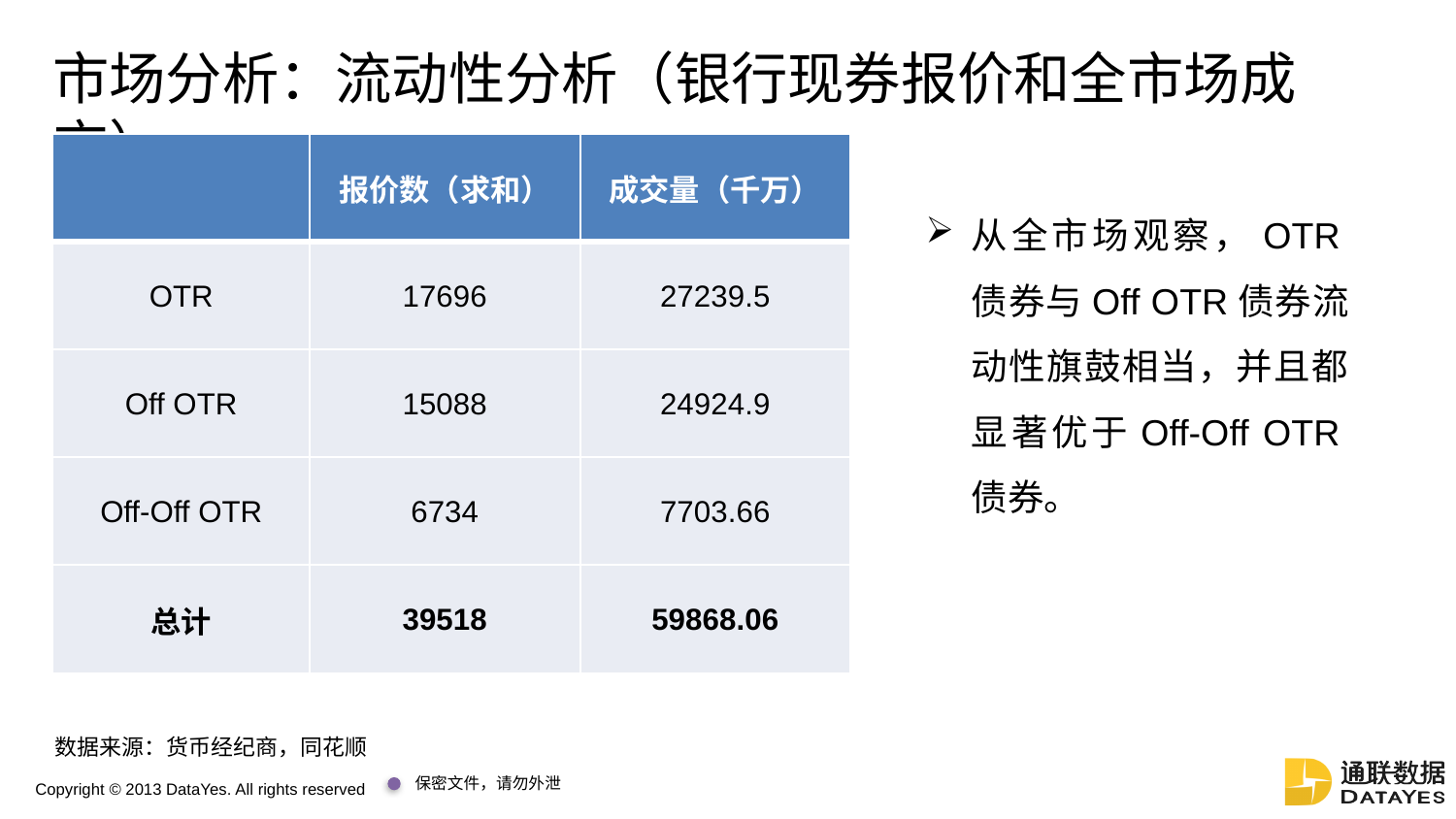

# 市场分析：流动性分析（银行现券报价和全市场成交）
|  | 报价数（求和） | 成交量（千万） |
| --- | --- | --- |
| OTR | 17696 | 27239.5 |
| Off OTR | 15088 | 24924.9 |
| Off-Off OTR | 6734 | 7703.66 |
| 总计 | 39518 | 59868.06 |
从全市场观察，OTR债券与Off OTR债券流动性旗鼓相当，并且都显著优于Off-Off OTR债券。
数据来源：货币经纪商，同花顺